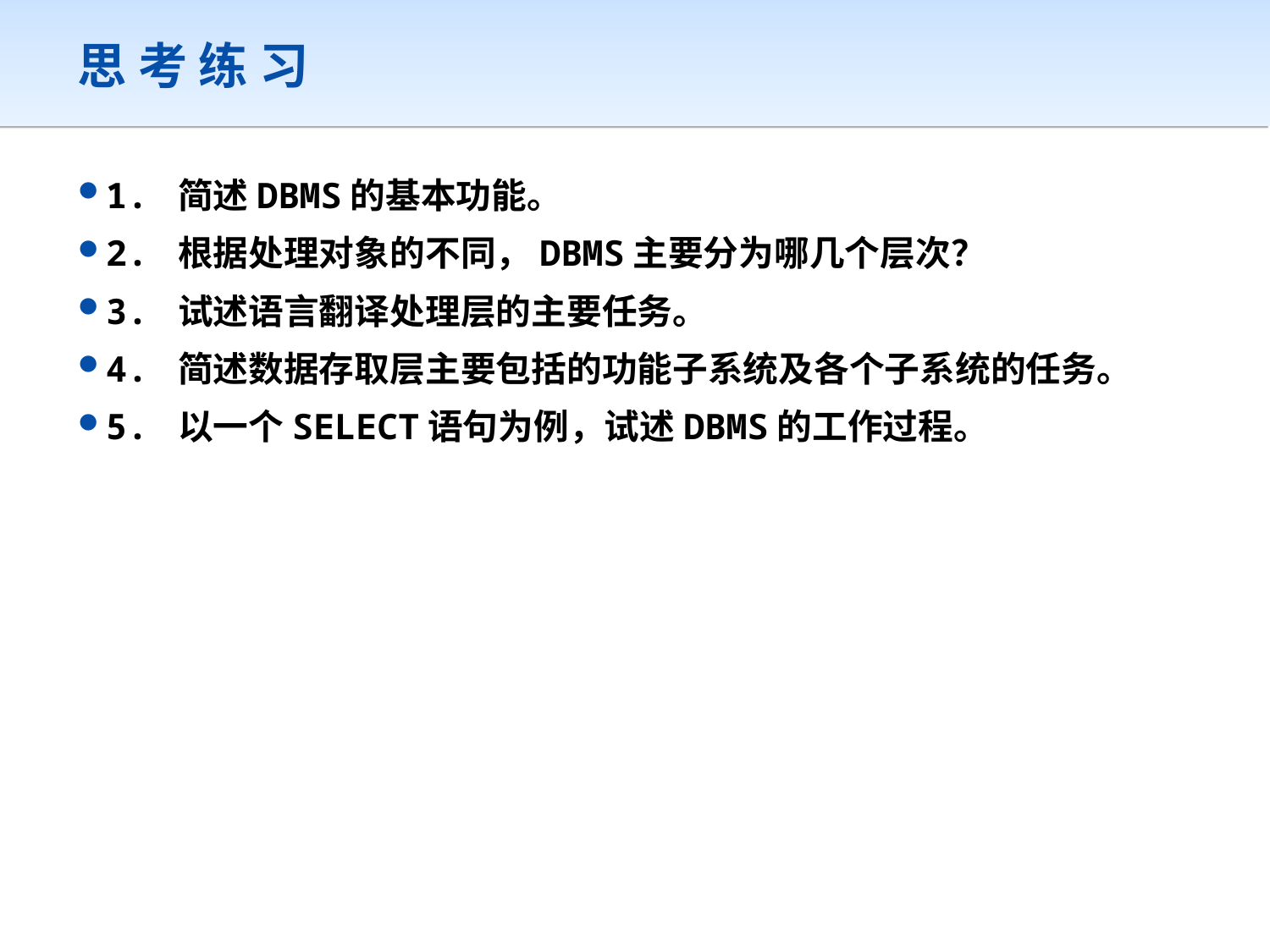

# 思 考 练 习
1. 简述DBMS的基本功能。
2. 根据处理对象的不同，DBMS主要分为哪几个层次？
3. 试述语言翻译处理层的主要任务。
4. 简述数据存取层主要包括的功能子系统及各个子系统的任务。
5. 以一个SELECT语句为例，试述DBMS的工作过程。